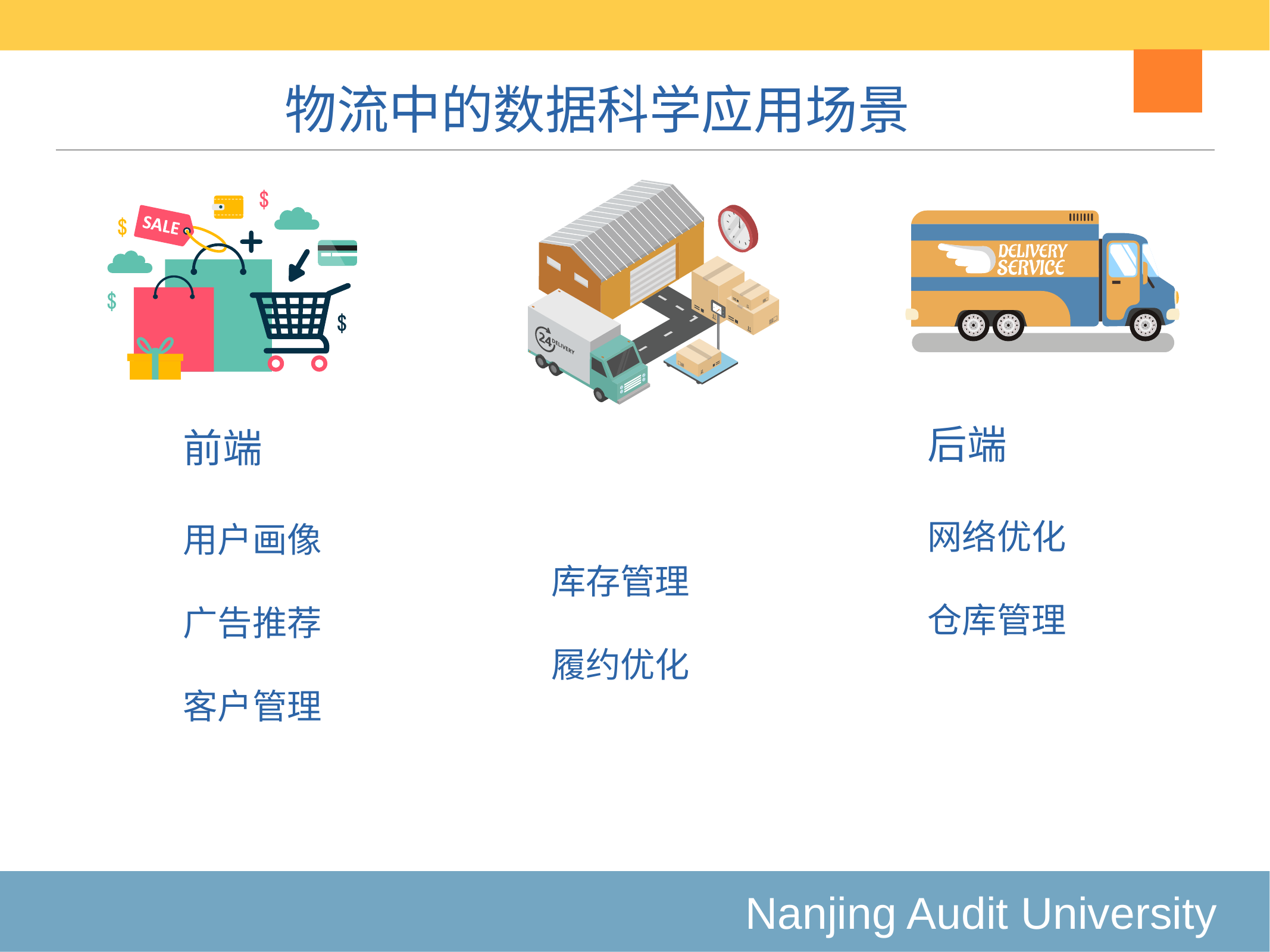

# 物流中的数据科学应用场景

后端

网络优化
末端配送
仓库管理
逆向物流
前端

用户画像
商品推荐
广告推荐
风险管理
客户管理
中端

销售预测
库存管理
定价促销
履约优化
供应商管理